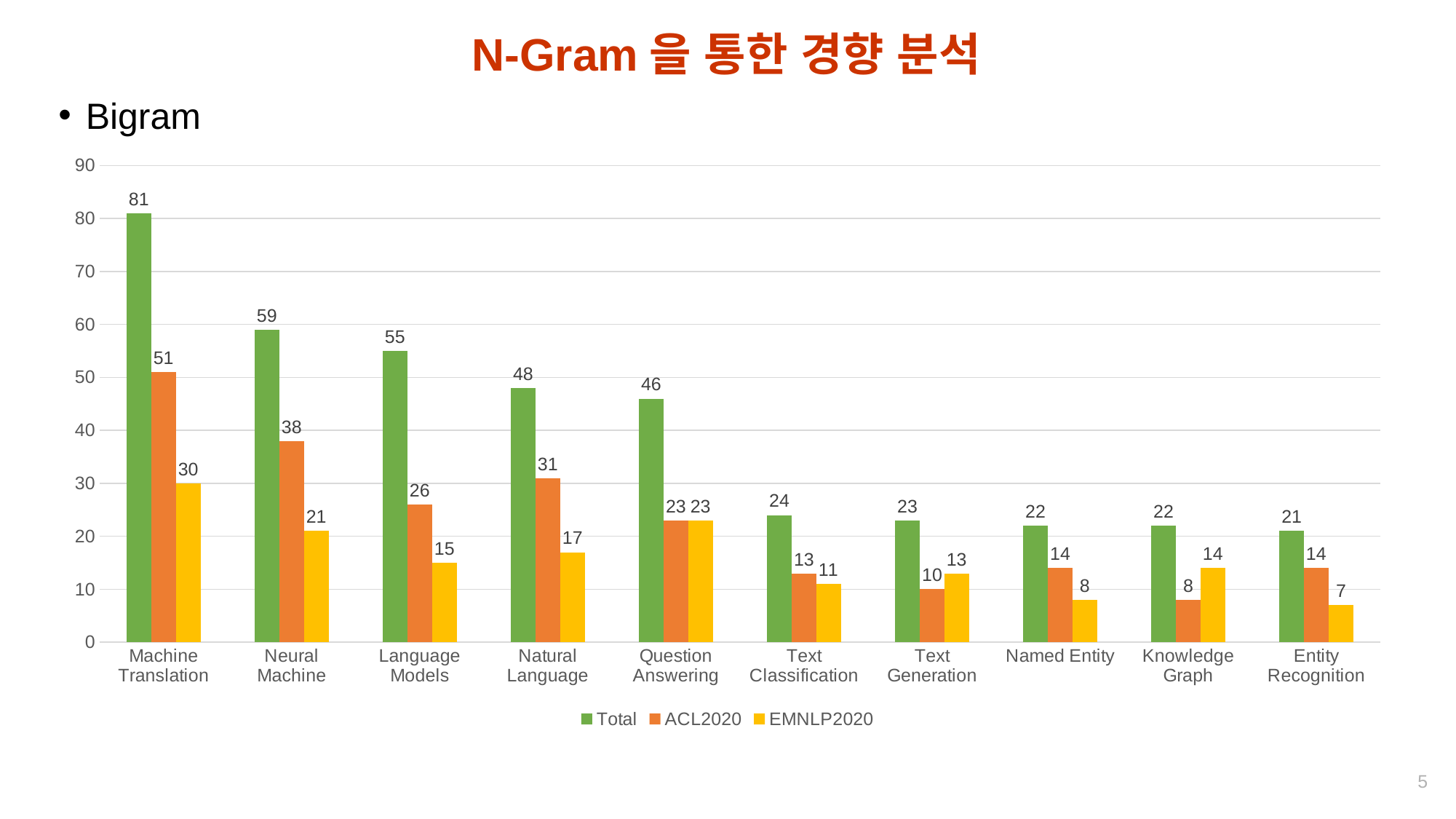

# N-Gram을 통한 경향 분석
Bigram

### Chart

| Category | Total | ACL2020 | EMNLP2020 |
|---|---|---|---|
| Machine Translation | 81.0 | 51.0 | 30.0 |
| Neural Machine | 59.0 | 38.0 | 21.0 |
| Language Models | 55.0 | 26.0 | 15.0 |
| Natural Language | 48.0 | 31.0 | 17.0 |
| Question Answering | 46.0 | 23.0 | 23.0 |
| Text Classification | 24.0 | 13.0 | 11.0 |
| Text Generation | 23.0 | 10.0 | 13.0 |
| Named Entity | 22.0 | 14.0 | 8.0 |
| Knowledge Graph | 22.0 | 8.0 | 14.0 |
| Entity Recognition | 21.0 | 14.0 | 7.0 |
5